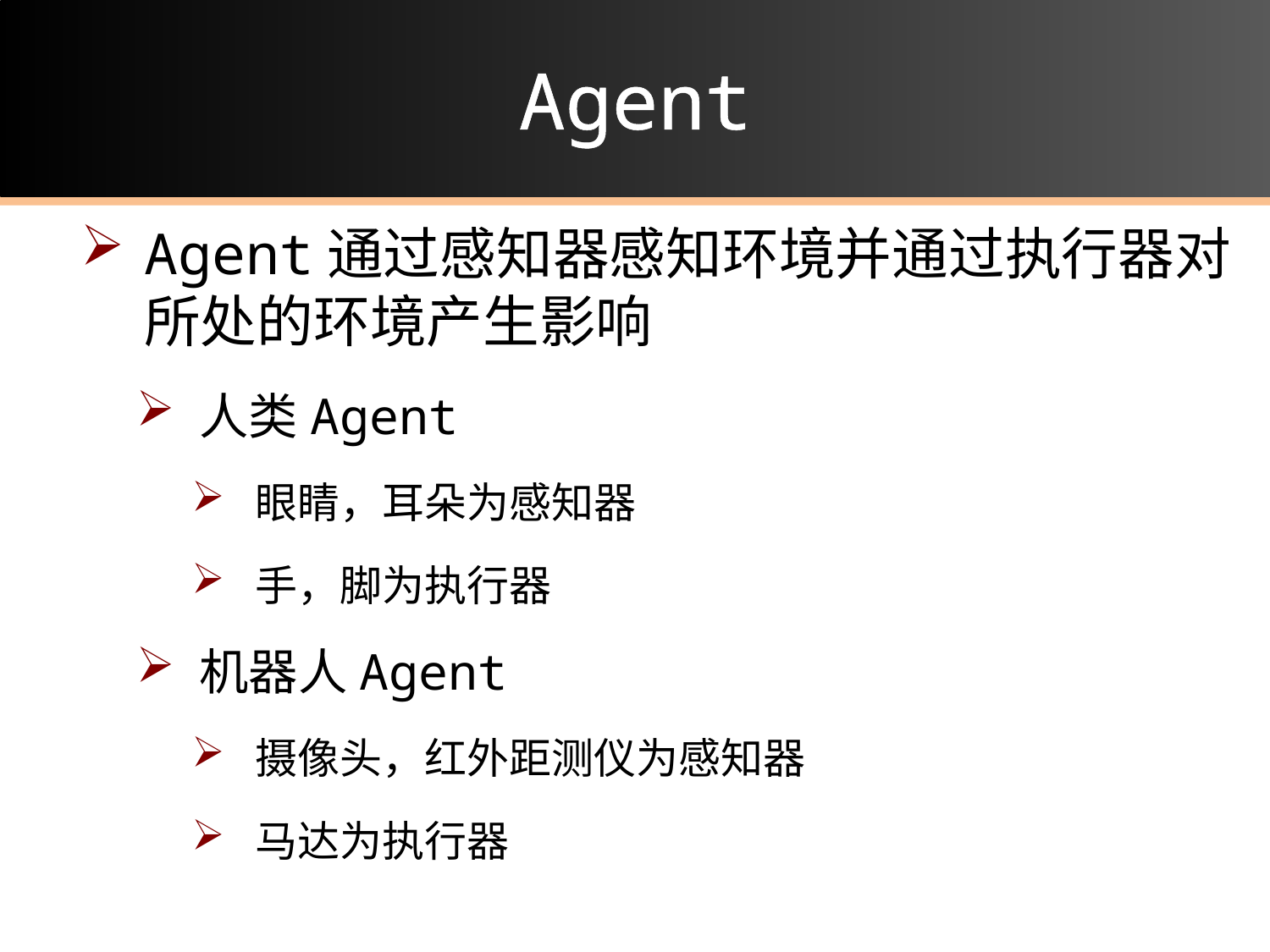

# Agent
Agent通过感知器感知环境并通过执行器对所处的环境产生影响
人类Agent
眼睛，耳朵为感知器
手，脚为执行器
机器人Agent
摄像头，红外距测仪为感知器
马达为执行器